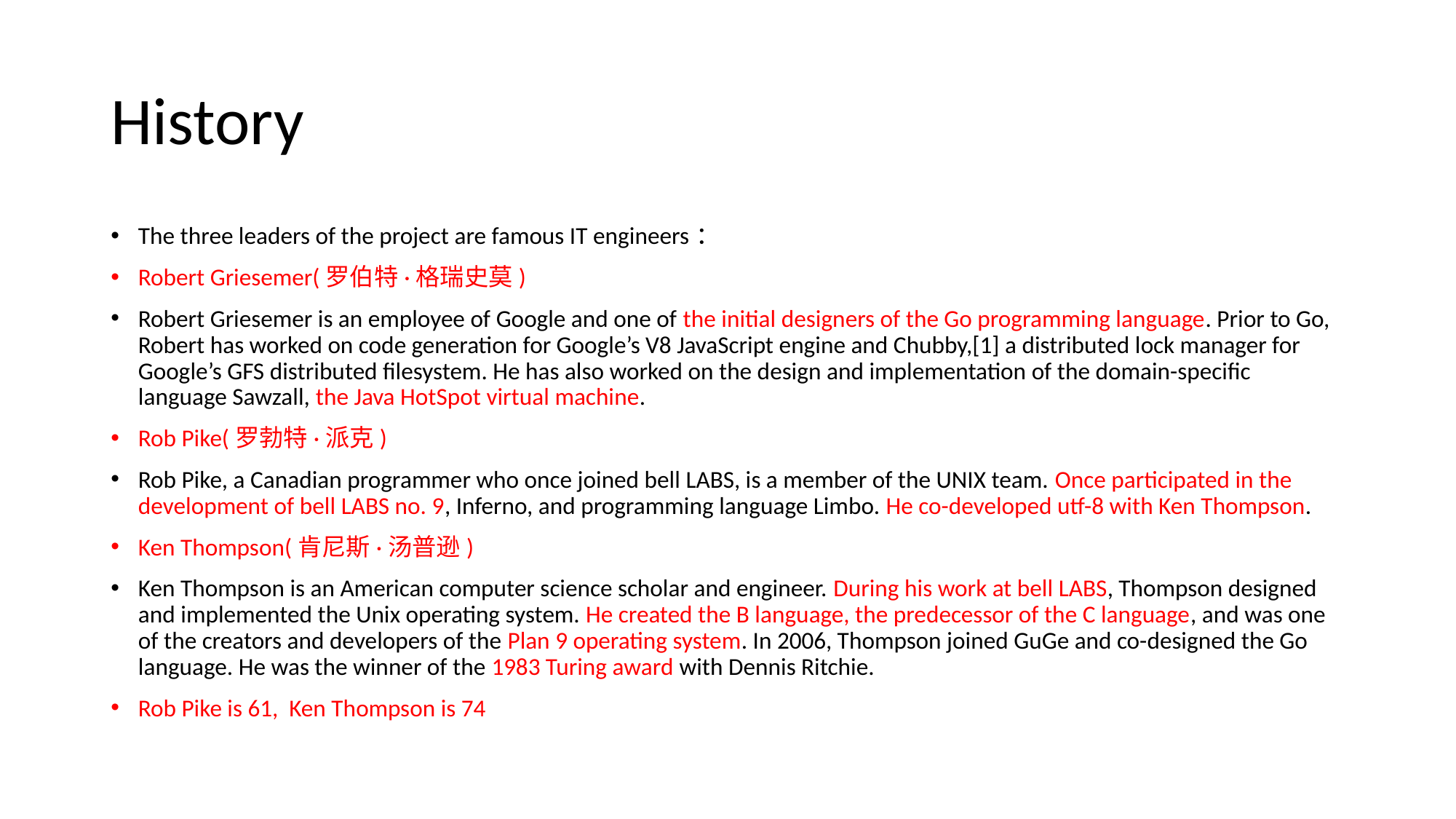

# History
The three leaders of the project are famous IT engineers：
Robert Griesemer(罗伯特·格瑞史莫)
Robert Griesemer is an employee of Google and one of the initial designers of the Go programming language. Prior to Go, Robert has worked on code generation for Google’s V8 JavaScript engine and Chubby,[1] a distributed lock manager for Google’s GFS distributed filesystem. He has also worked on the design and implementation of the domain-specific language Sawzall, the Java HotSpot virtual machine.
Rob Pike(罗勃特·派克)
Rob Pike, a Canadian programmer who once joined bell LABS, is a member of the UNIX team. Once participated in the development of bell LABS no. 9, Inferno, and programming language Limbo. He co-developed utf-8 with Ken Thompson.
Ken Thompson(肯尼斯·汤普逊)
Ken Thompson is an American computer science scholar and engineer. During his work at bell LABS, Thompson designed and implemented the Unix operating system. He created the B language, the predecessor of the C language, and was one of the creators and developers of the Plan 9 operating system. In 2006, Thompson joined GuGe and co-designed the Go language. He was the winner of the 1983 Turing award with Dennis Ritchie.
Rob Pike is 61,  Ken Thompson is 74